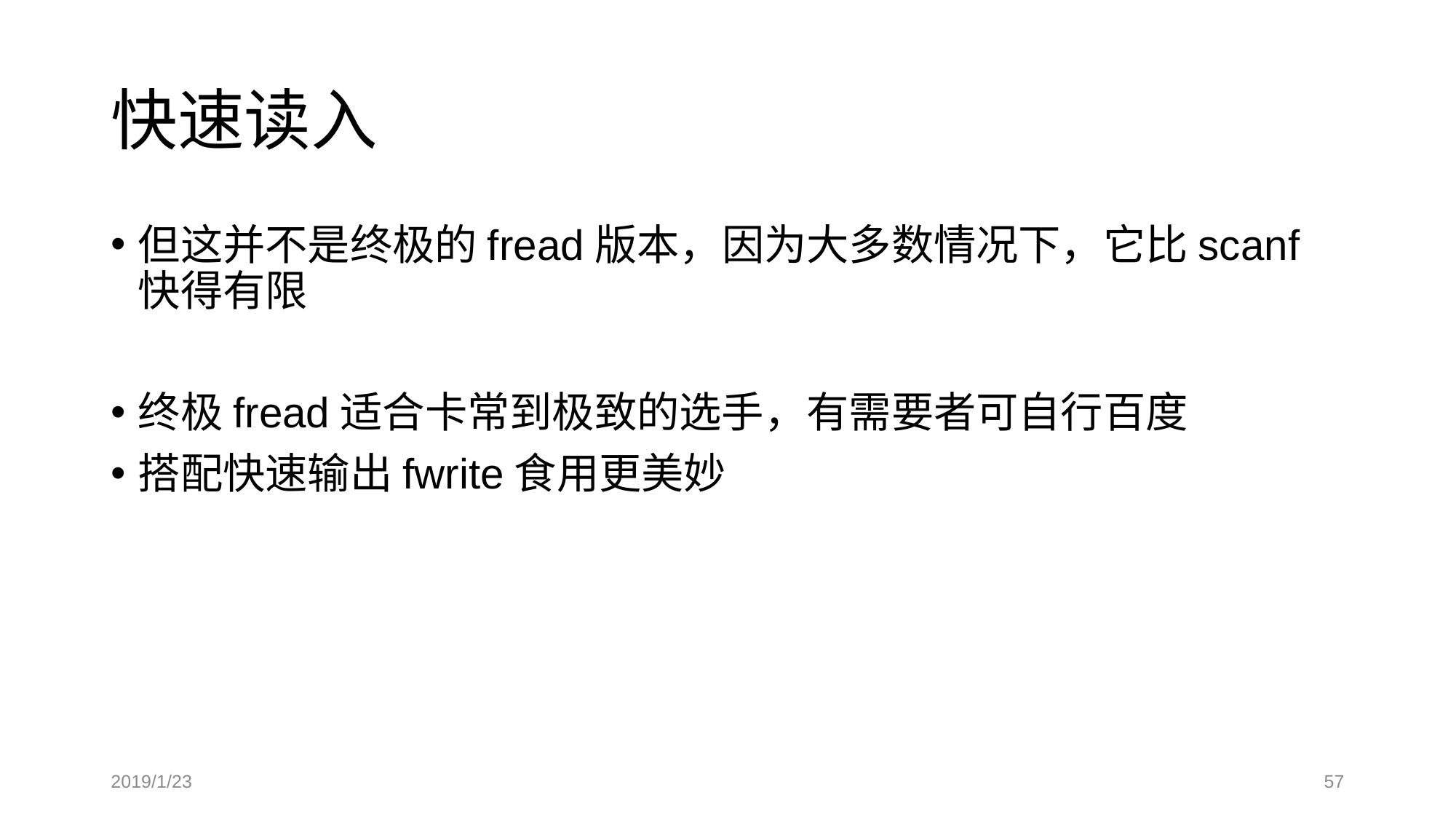

# 快速读入
但这并不是终极的fread版本，因为大多数情况下，它比scanf快得有限

终极fread适合卡常到极致的选手，有需要者可自行百度
搭配快速输出fwrite食用更美妙
2019/1/23
57